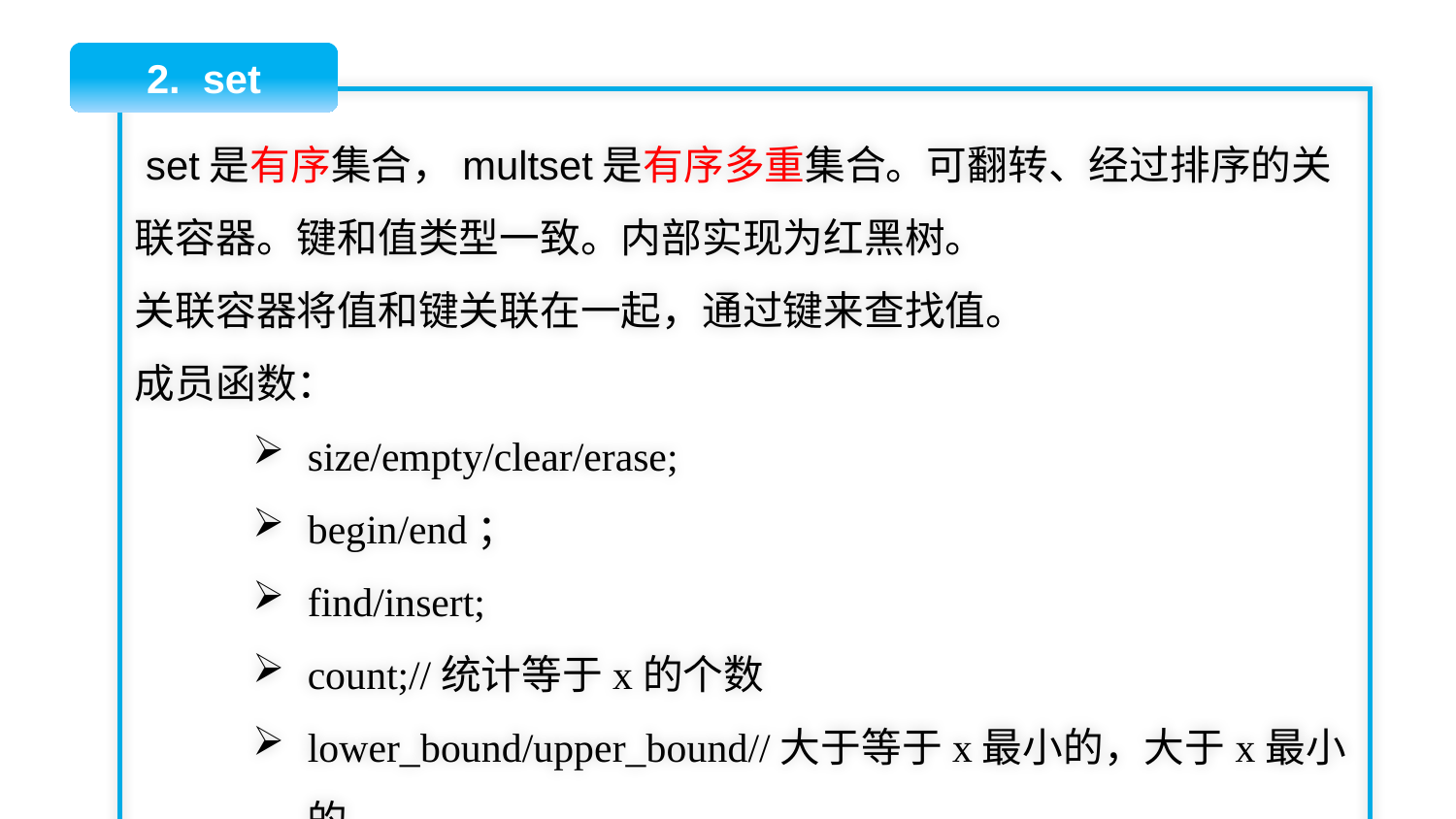

2.  set

 set是有序集合，multset是有序多重集合。可翻转、经过排序的关联容器。键和值类型一致。内部实现为红黑树。
关联容器将值和键关联在一起，通过键来查找值。
成员函数：
size/empty/clear/erase;
begin/end；
find/insert;
count;//统计等于x的个数
lower_bound/upper_bound//大于等于x最小的，大于x最小的